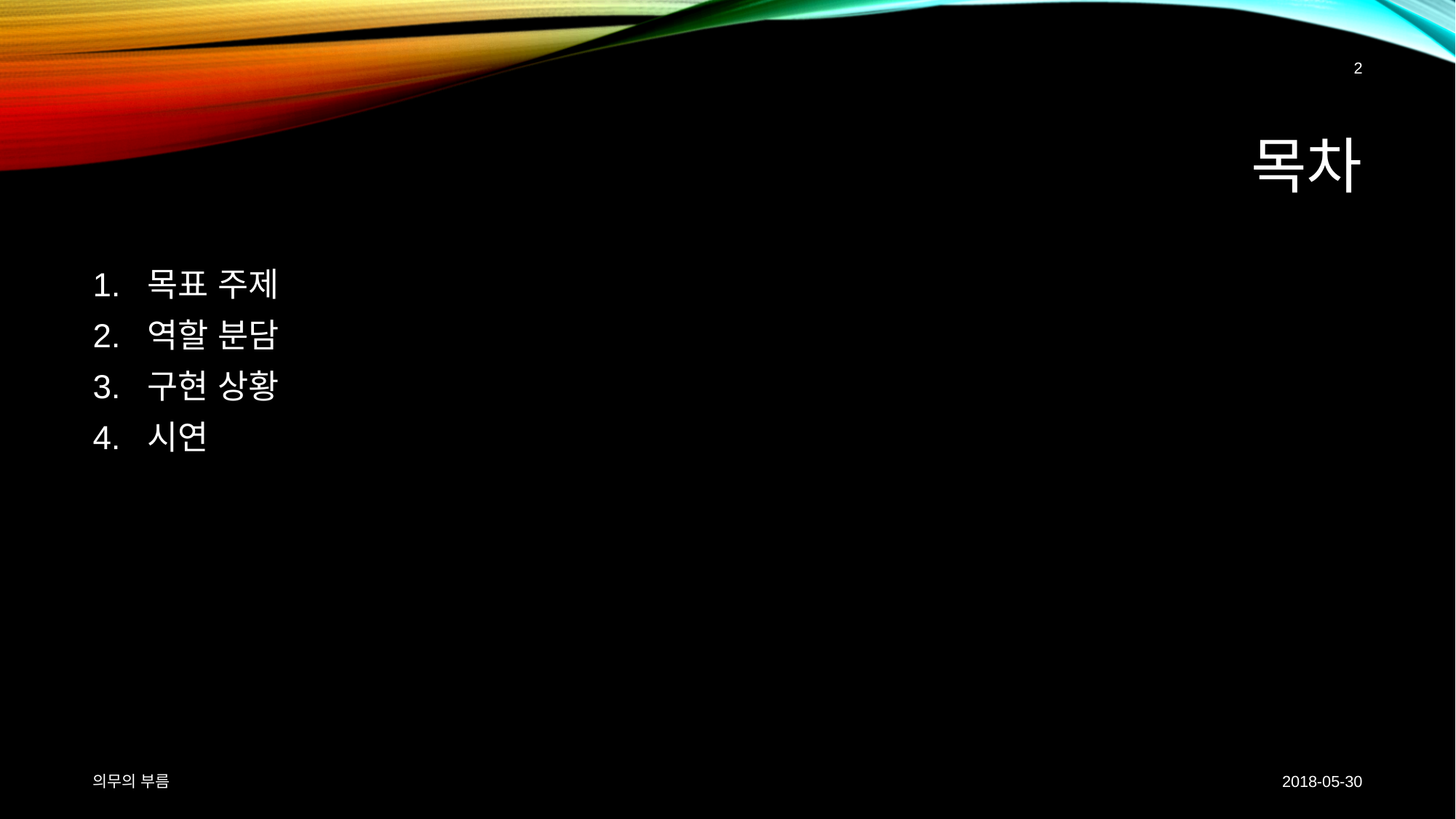

2
# 목차
목표 주제
역할 분담
구현 상황
시연
의무의 부름
2018-05-30